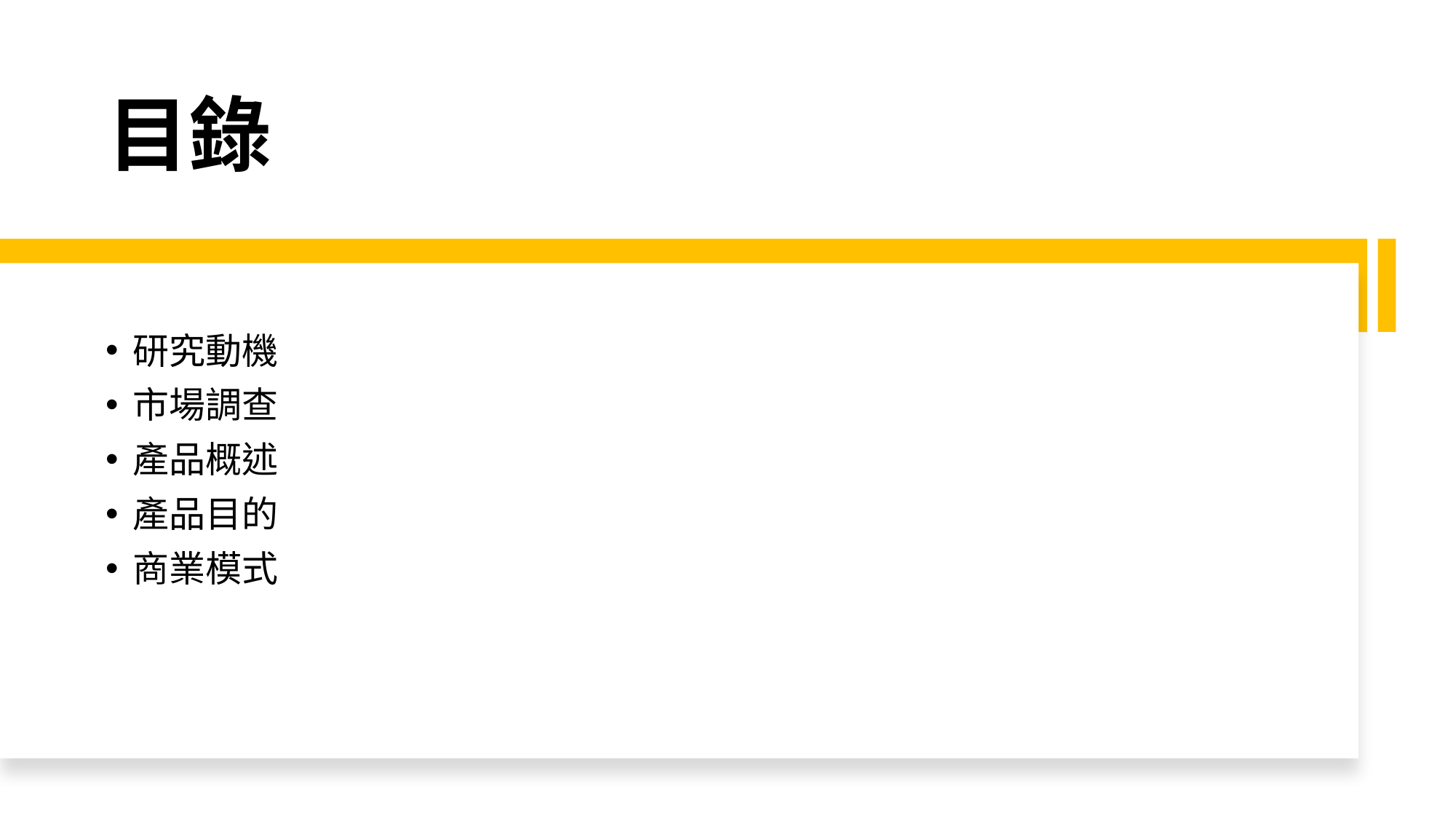

# 目錄

研究動機
市場調查
產品概述
產品目的
商業模式